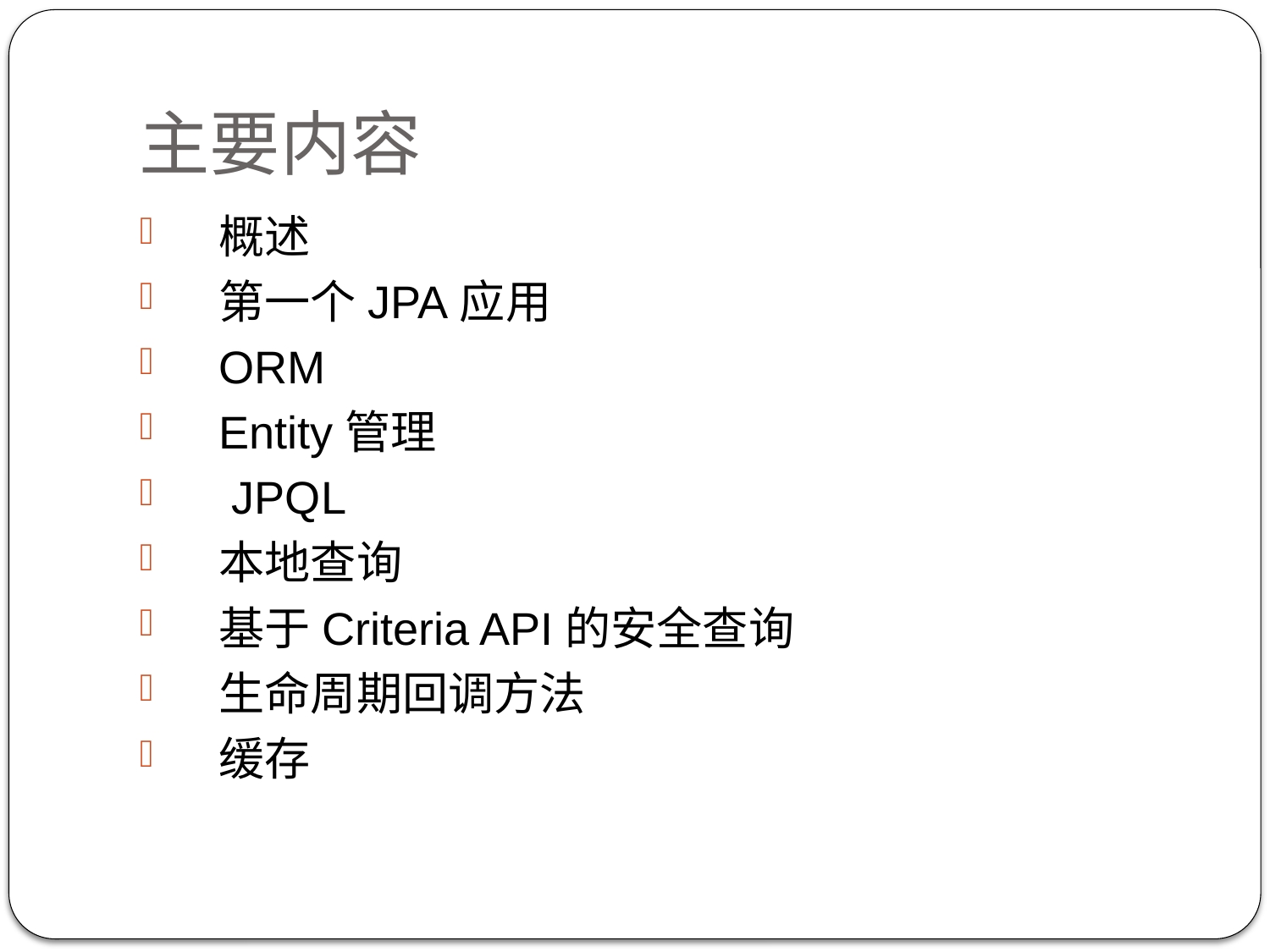

# 主要内容
概述
第一个JPA应用
ORM
Entity管理
 JPQL
本地查询
基于Criteria API的安全查询
生命周期回调方法
缓存